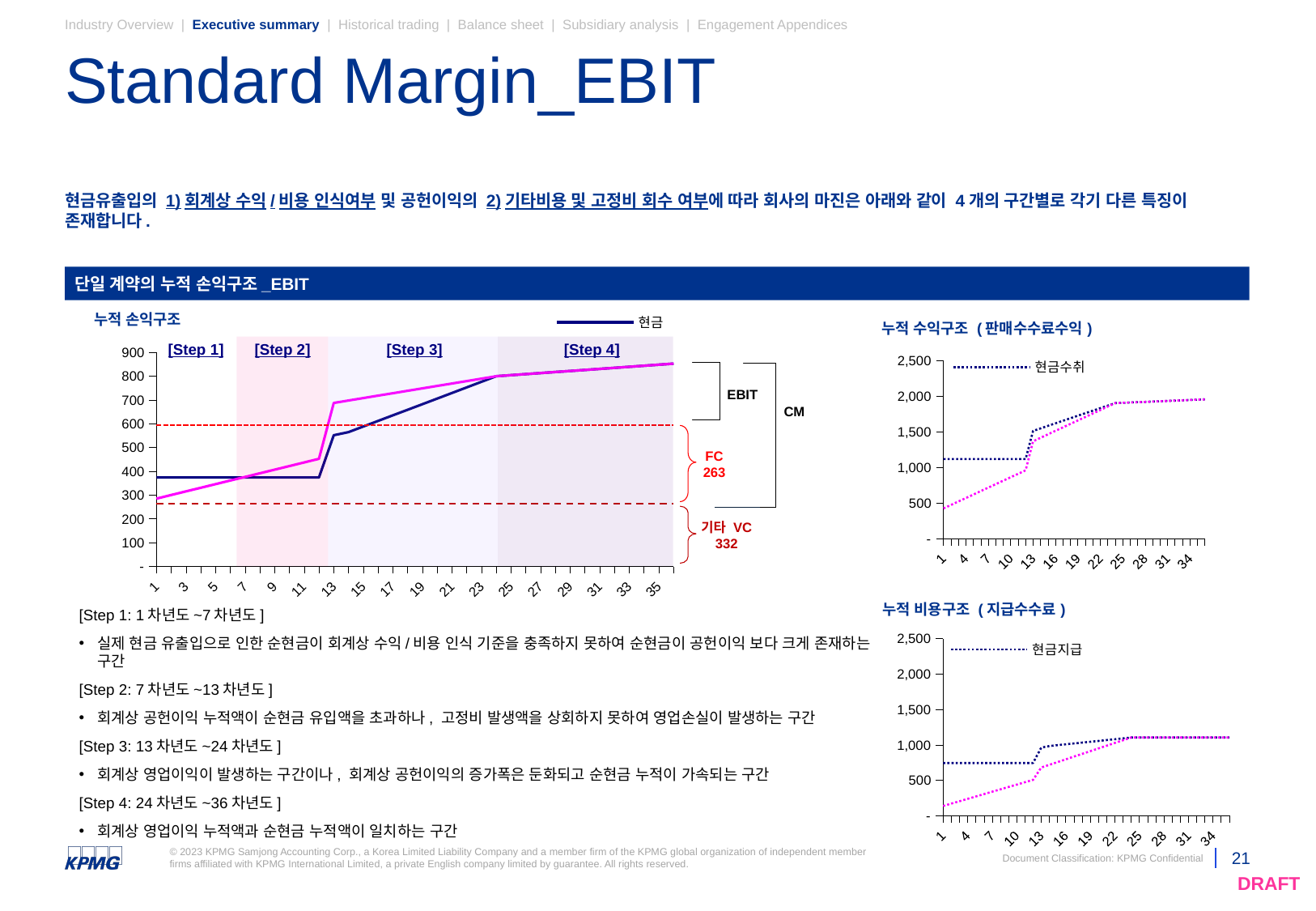

Industry Overview  |  Executive summary  |  Historical trading  |  Balance sheet  |  Subsidiary analysis  |  Engagement Appendices
# Standard Margin_EBIT
현금유출입의 1)회계상 수익/비용 인식여부 및 공헌이익의 2)기타비용 및 고정비 회수 여부에 따라 회사의 마진은 아래와 같이 4개의 구간별로 각기 다른 특징이 존재합니다.
단일 계약의 누적 손익구조_EBIT

### Chart: 누적 손익구조

| Category | 현금 | 회계 | 기타 VC | FC |
|---|---|---|---|---|
| 1 | 373.72748058930165 | 285.05960549761664 | 263.1124120084227 | 594.74516417937 |
| 2 | 373.72748058930165 | 300.2589187624725 | 263.1124120084227 | 594.74516417937 |
| 3 | 373.72748058930165 | 315.45823202732834 | 263.1124120084227 | 594.74516417937 |
| 4 | 373.72748058930165 | 330.6575452921842 | 263.1124120084227 | 594.74516417937 |
| 5 | 373.72748058930165 | 345.85685855704 | 263.1124120084227 | 594.74516417937 |
| 6 | 373.72748058930165 | 361.0561718218959 | 263.1124120084227 | 594.74516417937 |
| 7 | 373.72748058930165 | 376.2554850867517 | 263.1124120084227 | 594.74516417937 |
| 8 | 373.72748058930165 | 391.45479835160756 | 263.1124120084227 | 594.74516417937 |
| 9 | 373.72748058930165 | 406.6541116164634 | 263.1124120084227 | 594.74516417937 |
| 10 | 373.72748058930165 | 421.85342488131926 | 263.1124120084227 | 594.74516417937 |
| 11 | 373.72748058930165 | 437.0527381461751 | 263.1124120084227 | 594.74516417937 |
| 12 | 373.72748058930165 | 452.25205141103095 | 263.1124120084227 | 594.74516417937 |
| 13 | 551.5417736381221 | 687.2101302247073 | 263.1124120084227 | 594.74516417937 |
| 14 | 564.5973011381221 | 697.4094434895632 | 263.1124120084227 | 594.74516417937 |
| 15 | 588.0778286381221 | 707.608756754419 | 263.1124120084227 | 594.74516417937 |
| 16 | 611.5583561381221 | 717.8080700192749 | 263.1124120084227 | 594.74516417937 |
| 17 | 635.0388836381221 | 728.0073832841307 | 263.1124120084227 | 594.74516417937 |
| 18 | 658.5194111381221 | 738.2066965489865 | 263.1124120084227 | 594.74516417937 |
| 19 | 681.9999386381221 | 748.4060098138424 | 263.1124120084227 | 594.74516417937 |
| 20 | 705.4804661381221 | 758.6053230786982 | 263.1124120084227 | 594.74516417937 |
| 21 | 728.9609936381221 | 768.8046363435541 | 263.1124120084227 | 594.74516417937 |
| 22 | 752.4415211381221 | 779.0039496084099 | 263.1124120084227 | 594.74516417937 |
| 23 | 775.9220486381221 | 789.2032628732658 | 263.1124120084227 | 594.74516417937 |
| 24 | 799.4025761381221 | 799.4025761381216 | 263.1124120084227 | 594.74516417937 |
| 25 | 803.809779388122 | 803.8097793881216 | 263.1124120084227 | 594.74516417937 |
| 26 | 808.216982638122 | 808.2169826381215 | 263.1124120084227 | 594.74516417937 |
| 27 | 812.6241858881219 | 812.6241858881215 | 263.1124120084227 | 594.74516417937 |
| 28 | 817.0313891381219 | 817.0313891381214 | 263.1124120084227 | 594.74516417937 |
| 29 | 821.4385923881218 | 821.4385923881214 | 263.1124120084227 | 594.74516417937 |
| 30 | 825.8457956381218 | 825.8457956381213 | 263.1124120084227 | 594.74516417937 |
| 31 | 830.2529988881217 | 830.2529988881213 | 263.1124120084227 | 594.74516417937 |
| 32 | 834.6602021381217 | 834.6602021381212 | 263.1124120084227 | 594.74516417937 |
| 33 | 839.0674053881216 | 839.0674053881212 | 263.1124120084227 | 594.74516417937 |
| 34 | 843.4746086381216 | 843.4746086381211 | 263.1124120084227 | 594.74516417937 |
| 35 | 847.8818118881215 | 847.8818118881211 | 263.1124120084227 | 594.74516417937 |
| 36 | 852.2890151381215 | 852.289015138121 | 263.1124120084227 | 594.74516417937 |

### Chart: 누적 수익구조 (판매수수료수익)

| Category | 현금수취 | 회계적수익인식 |
|---|---|---|
| 1 | 1118.3254365000003 | 423.6896569375 |
| 2 | 1118.3254365000003 | 472.379313875 |
| 3 | 1118.3254365000003 | 521.0689708125 |
| 4 | 1118.3254365000003 | 569.75862775 |
| 5 | 1118.3254365000003 | 618.4482846875 |
| 6 | 1118.3254365000003 | 667.1379416249999 |
| 7 | 1118.3254365000003 | 715.8275985624999 |
| 8 | 1118.3254365000003 | 764.5172554999999 |
| 9 | 1118.3254365000003 | 813.2069124374999 |
| 10 | 1118.3254365000003 | 861.8965693749999 |
| 11 | 1118.3254365000003 | 910.5862263124999 |
| 12 | 1118.3254365000003 | 959.2758832499999 |
| 13 | 1513.8031890000002 | 1368.0077651875 |
| 14 | 1549.2387165000002 | 1416.697422125 |
| 15 | 1584.6742440000003 | 1465.3870790625 |
| 16 | 1620.1097715000003 | 1514.0767360000002 |
| 17 | 1655.5452990000003 | 1562.7663929375003 |
| 18 | 1690.9808265000004 | 1611.4560498750004 |
| 19 | 1726.4163540000004 | 1660.1457068125005 |
| 20 | 1761.8518815000004 | 1708.8353637500006 |
| 21 | 1797.2874090000005 | 1757.5250206875007 |
| 22 | 1832.7229365000005 | 1806.2146776250008 |
| 23 | 1868.1584640000005 | 1854.904334562501 |
| 24 | 1903.5939915000006 | 1903.593991500001 |
| 25 | 1908.0011947500006 | 1908.001194750001 |
| 26 | 1912.4083980000007 | 1912.4083980000012 |
| 27 | 1916.8156012500008 | 1916.8156012500012 |
| 28 | 1921.2228045000008 | 1921.2228045000013 |
| 29 | 1925.630007750001 | 1925.6300077500014 |
| 30 | 1930.037211000001 | 1930.0372110000014 |
| 31 | 1934.444414250001 | 1934.4444142500015 |
| 32 | 1938.851617500001 | 1938.8516175000016 |
| 33 | 1943.2588207500012 | 1943.2588207500016 |
| 34 | 1947.6660240000012 | 1947.6660240000017 |
| 35 | 1952.0732272500013 | 1952.0732272500018 |
| 36 | 1956.4804305000014 | 1956.4804305000018 |
[Step 1]
[Step 2]
[Step 3]
[Step 4]

EBIT
CM

FC
263

기타 VC
332

### Chart: 누적 비용구조 (지급수수료)

| Category | 현금지급 | 회계적비용인식 |
|---|---|---|
| 1 | 744.5979559106986 | 138.63005143988332 |
| 2 | 744.5979559106986 | 172.12039511252746 |
| 3 | 744.5979559106986 | 205.6107387851716 |
| 4 | 744.5979559106986 | 239.10108245781575 |
| 5 | 744.5979559106986 | 272.5914261304599 |
| 6 | 744.5979559106986 | 306.08176980310407 |
| 7 | 744.5979559106986 | 339.5721134757482 |
| 8 | 744.5979559106986 | 373.06245714839235 |
| 9 | 744.5979559106986 | 406.5528008210365 |
| 10 | 744.5979559106986 | 440.04314449368064 |
| 11 | 744.5979559106986 | 473.5334881663248 |
| 12 | 744.5979559106986 | 507.02383183896893 |
| 13 | 962.2614153618781 | 680.7976349627926 |
| 14 | 984.6414153618781 | 719.2879786354367 |
| 15 | 996.5964153618781 | 757.7783223080809 |
| 16 | 1008.5514153618782 | 796.268665980725 |
| 17 | 1020.5064153618782 | 834.7590096533692 |
| 18 | 1032.4614153618782 | 873.2493533260133 |
| 19 | 1044.416415361878 | 911.7396969986575 |
| 20 | 1056.371415361878 | 950.2300406713016 |
| 21 | 1068.326415361878 | 988.7203843439457 |
| 22 | 1080.2814153618779 | 1027.2107280165899 |
| 23 | 1092.2364153618778 | 1065.7010716892341 |
| 24 | 1104.1914153618777 | 1104.1914153618784 |
| 25 | 1104.1914153618777 | 1104.1914153618784 |
| 26 | 1104.1914153618777 | 1104.1914153618784 |
| 27 | 1104.1914153618777 | 1104.1914153618784 |
| 28 | 1104.1914153618777 | 1104.1914153618784 |
| 29 | 1104.1914153618777 | 1104.1914153618784 |
| 30 | 1104.1914153618777 | 1104.1914153618784 |
| 31 | 1104.1914153618777 | 1104.1914153618784 |
| 32 | 1104.1914153618777 | 1104.1914153618784 |
| 33 | 1104.1914153618777 | 1104.1914153618784 |
| 34 | 1104.1914153618777 | 1104.1914153618784 |
| 35 | 1104.1914153618777 | 1104.1914153618784 |
| 36 | 1104.1914153618777 | 1104.1914153618784 |
[Step 1: 1차년도~7차년도]
실제 현금 유출입으로 인한 순현금이 회계상 수익/비용 인식 기준을 충족하지 못하여 순현금이 공헌이익 보다 크게 존재하는 구간
[Step 2: 7차년도~13차년도]
회계상 공헌이익 누적액이 순현금 유입액을 초과하나, 고정비 발생액을 상회하지 못하여 영업손실이 발생하는 구간
[Step 3: 13차년도~24차년도]
회계상 영업이익이 발생하는 구간이나, 회계상 공헌이익의 증가폭은 둔화되고 순현금 누적이 가속되는 구간
[Step 4: 24차년도~36차년도]
회계상 영업이익 누적액과 순현금 누적액이 일치하는 구간